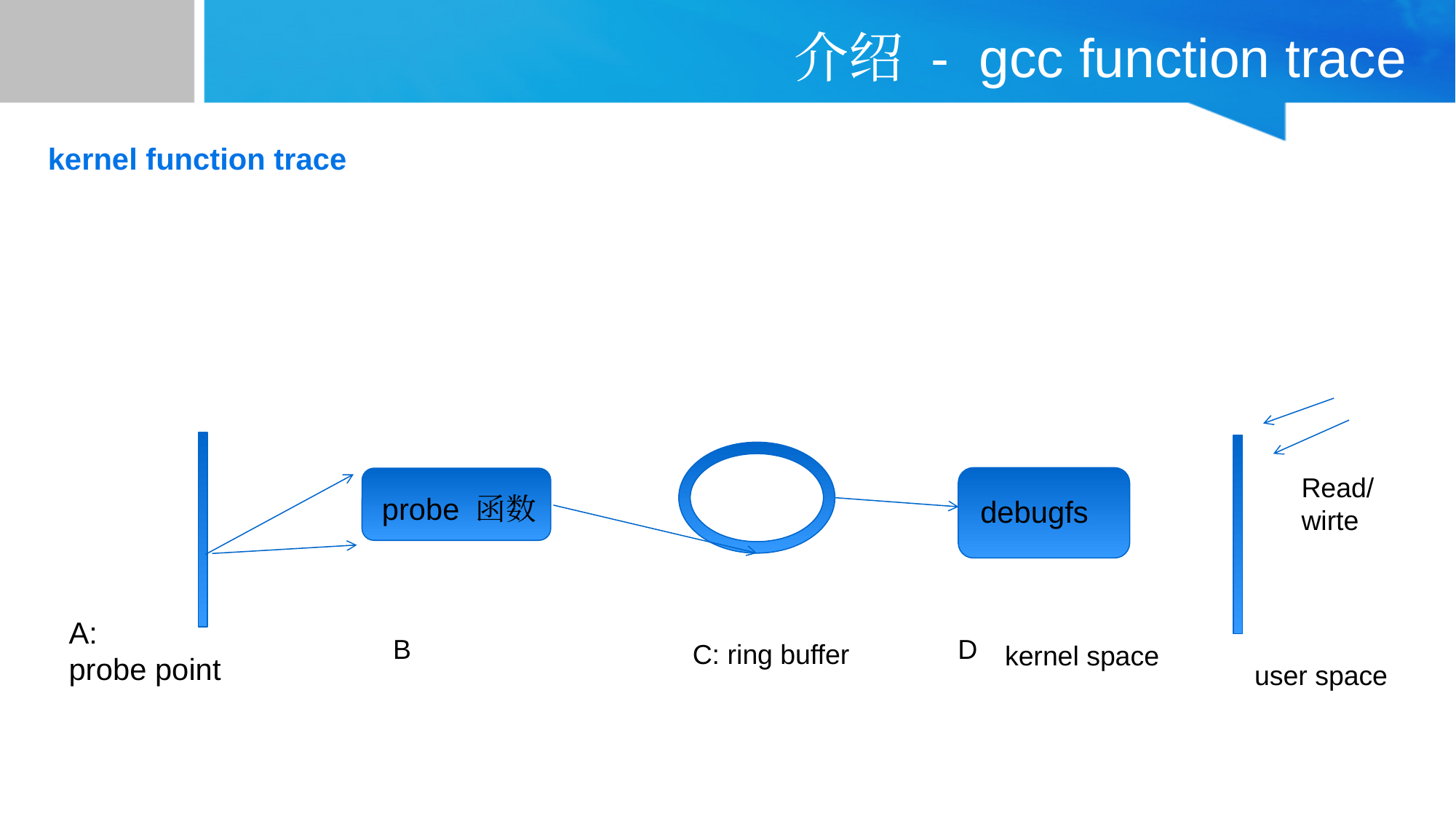

# 介绍 -  gcc function trace
kernel function trace

Read/
wirte

probe 函数
debugfs
A:
probe point
B
D
C: ring buffer
kernel space
user space